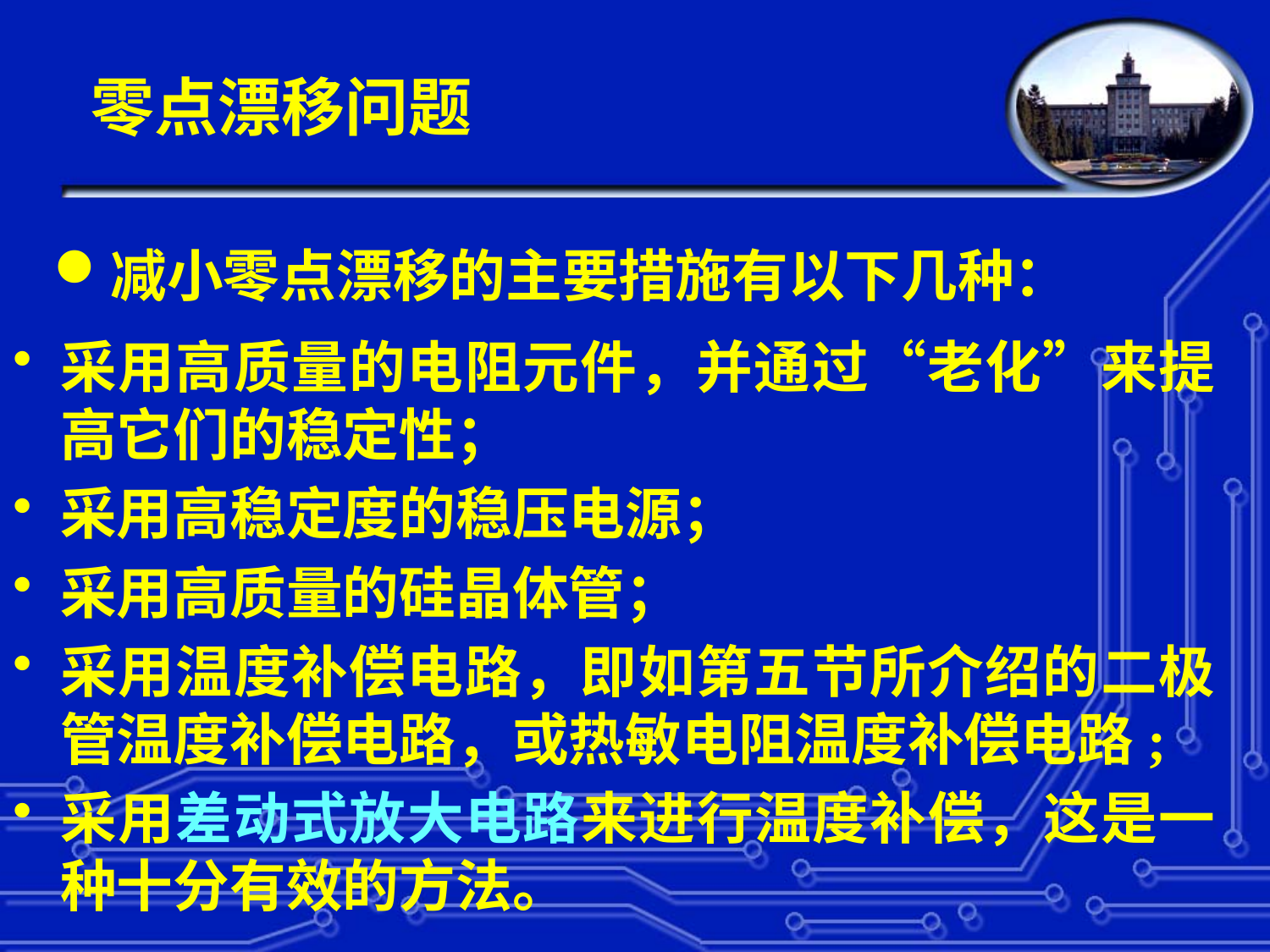

零点漂移问题
# 减小零点漂移的主要措施有以下几种：
采用高质量的电阻元件，并通过“老化”来提高它们的稳定性；
采用高稳定度的稳压电源；
采用高质量的硅晶体管；
采用温度补偿电路，即如第五节所介绍的二极管温度补偿电路，或热敏电阻温度补偿电路;
采用差动式放大电路来进行温度补偿，这是一种十分有效的方法。